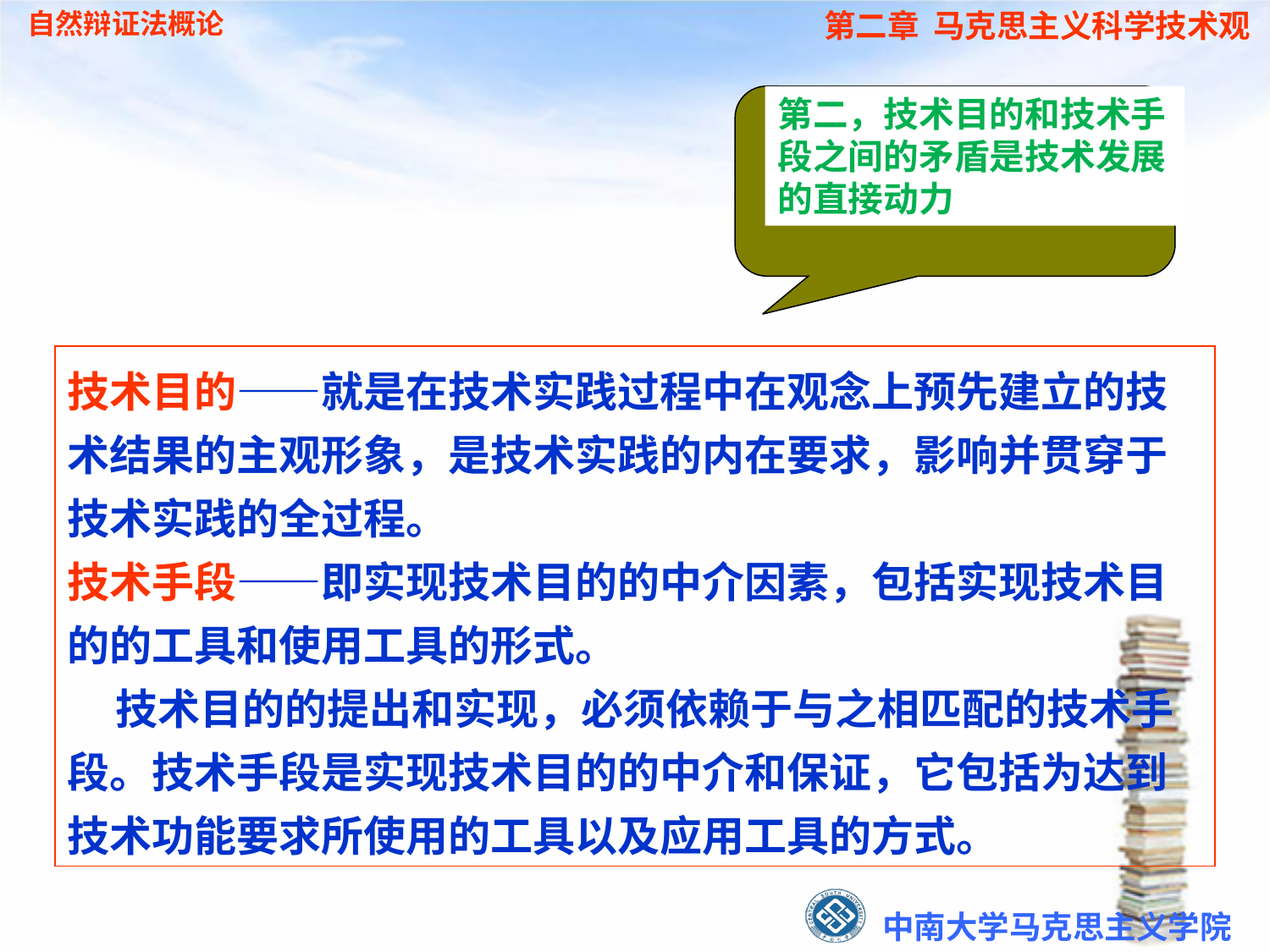

第二，技术目的和技术手段之间的矛盾是技术发展的直接动力
技术目的——就是在技术实践过程中在观念上预先建立的技术结果的主观形象，是技术实践的内在要求，影响并贯穿于技术实践的全过程。
技术手段——即实现技术目的的中介因素，包括实现技术目的的工具和使用工具的形式。
    技术目的的提出和实现，必须依赖于与之相匹配的技术手段。技术手段是实现技术目的的中介和保证，它包括为达到技术功能要求所使用的工具以及应用工具的方式。